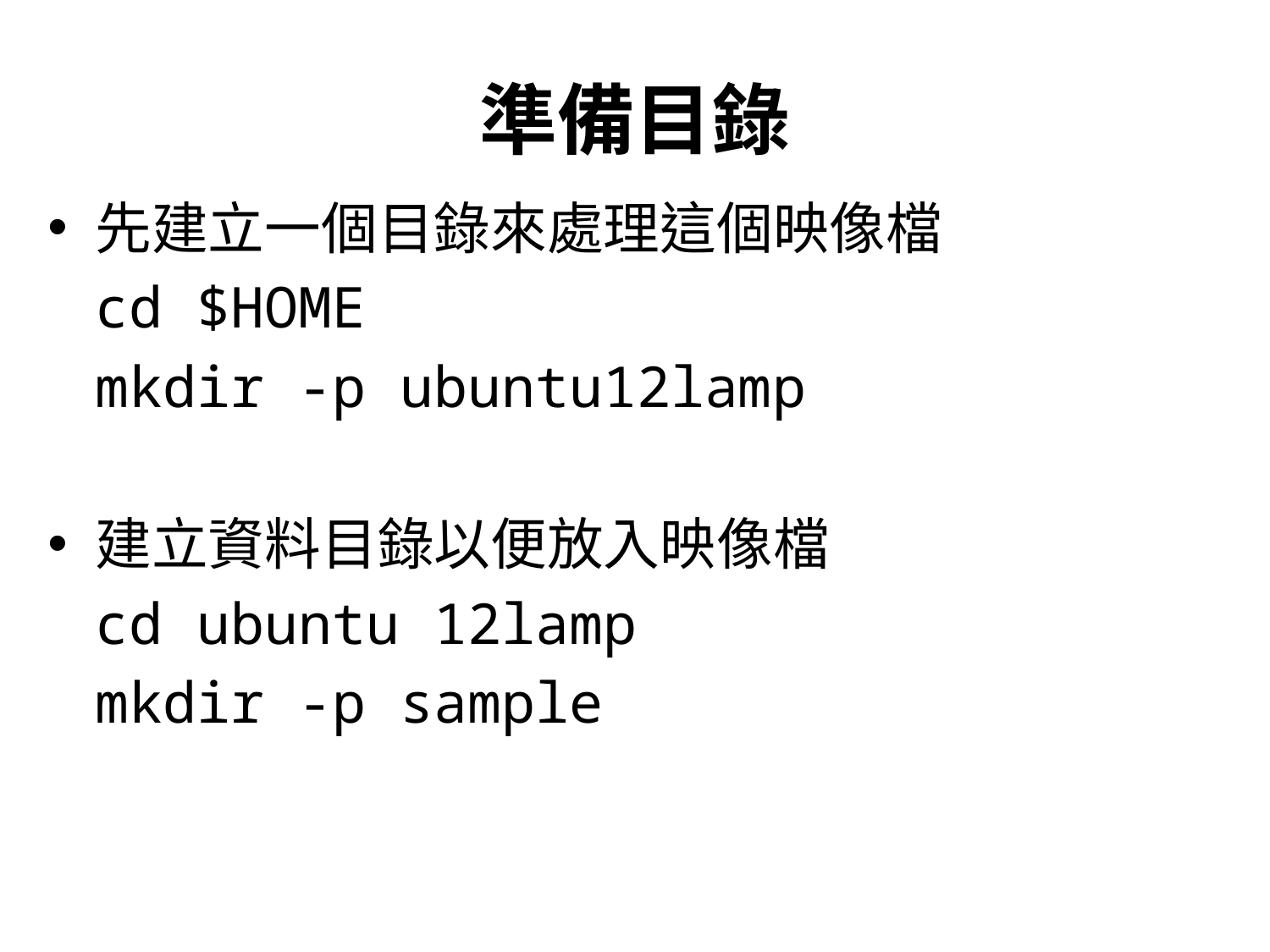

# 準備目錄
先建立一個目錄來處理這個映像檔
	cd $HOME
	mkdir -p ubuntu12lamp

建立資料目錄以便放入映像檔
	cd ubuntu 12lamp
	mkdir -p sample